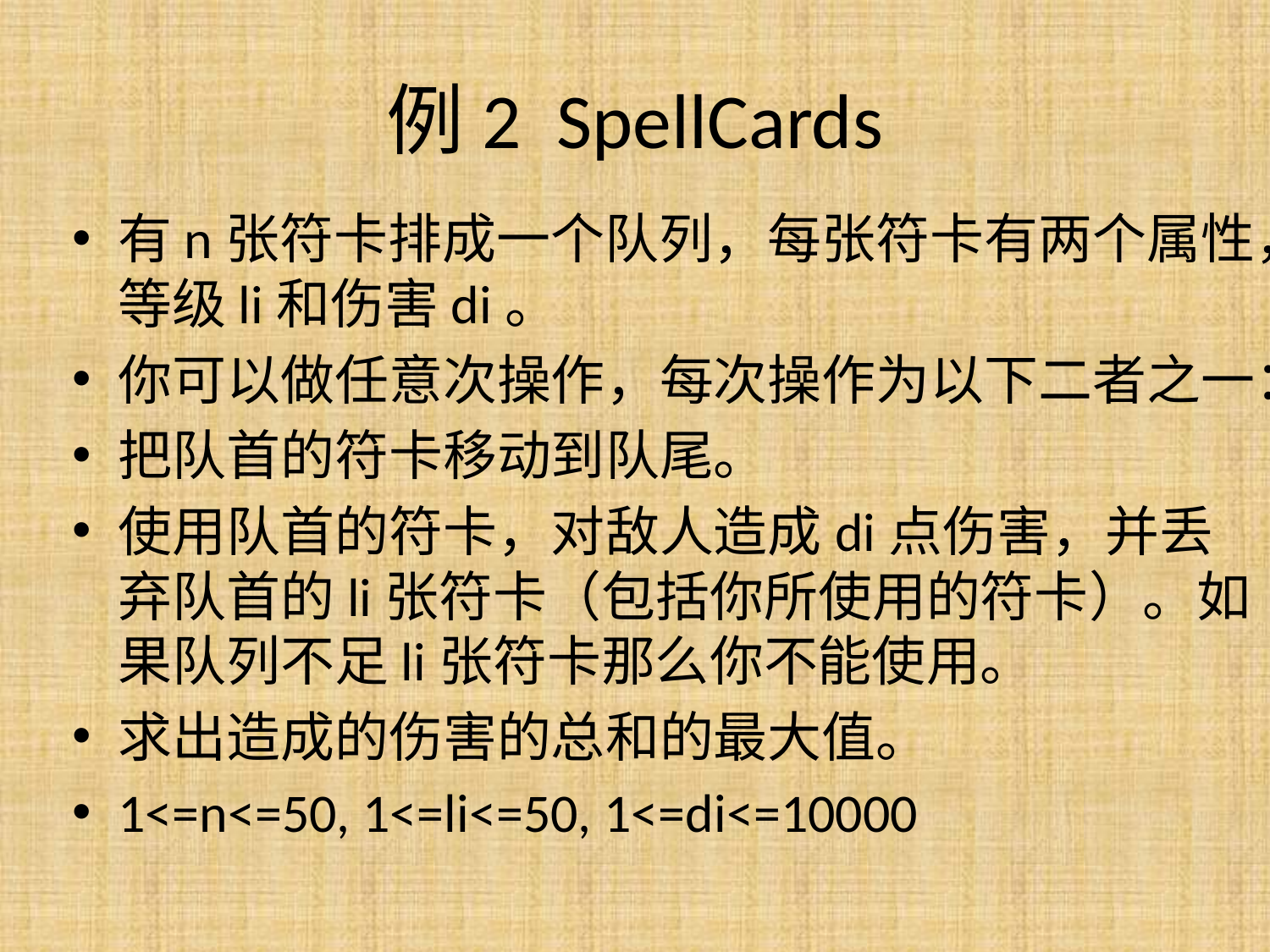

# 例2  SpellCards
有n张符卡排成一个队列，每张符卡有两个属性，等级li和伤害di。
你可以做任意次操作，每次操作为以下二者之一：
把队首的符卡移动到队尾。
使用队首的符卡，对敌人造成di点伤害，并丢弃队首的li张符卡（包括你所使用的符卡）。如果队列不足li张符卡那么你不能使用。
求出造成的伤害的总和的最大值。
1<=n<=50, 1<=li<=50, 1<=di<=10000